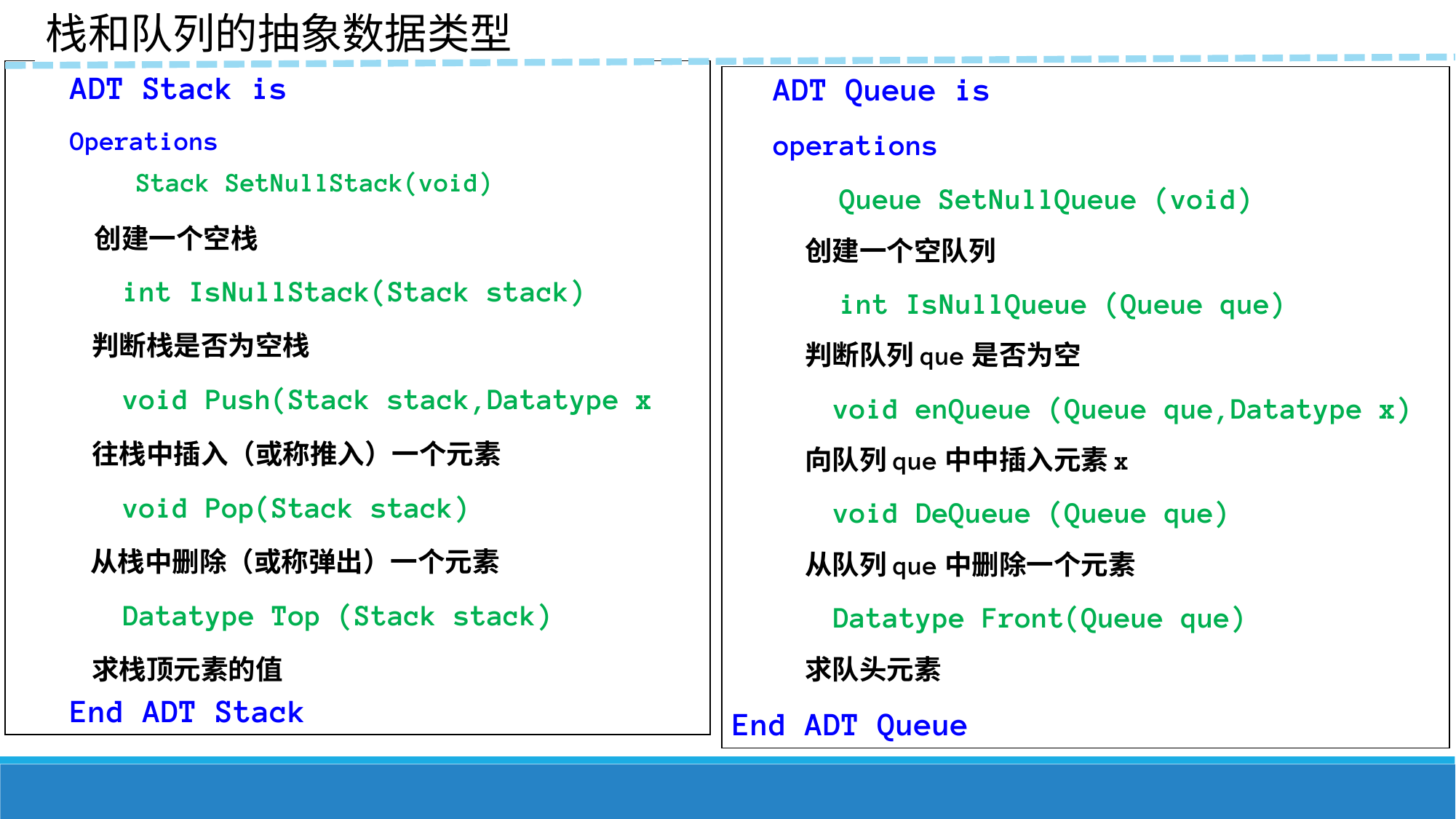

栈和队列的抽象数据类型
ADT Stack is
Operations
     Stack SetNullStack(void)
     创建一个空栈
    int IsNullStack(Stack stack)
    判断栈是否为空栈
    void Push(Stack stack,Datatype x
    往栈中插入（或称推入）一个元素
    void Pop(Stack stack)
    从栈中删除（或称弹出）一个元素
    Datatype Top (Stack stack)
    求栈顶元素的值
End ADT Stack
ADT Queue is
operations
    Queue SetNullQueue (void)
    创建一个空队列
    int IsNullQueue (Queue que)
    判断队列que是否为空
    void enQueue (Queue que,Datatype x)
    向队列que中中插入元素x
    void DeQueue (Queue que)
    从队列que中删除一个元素
    Datatype Front(Queue que)
    求队头元素
End ADT Queue